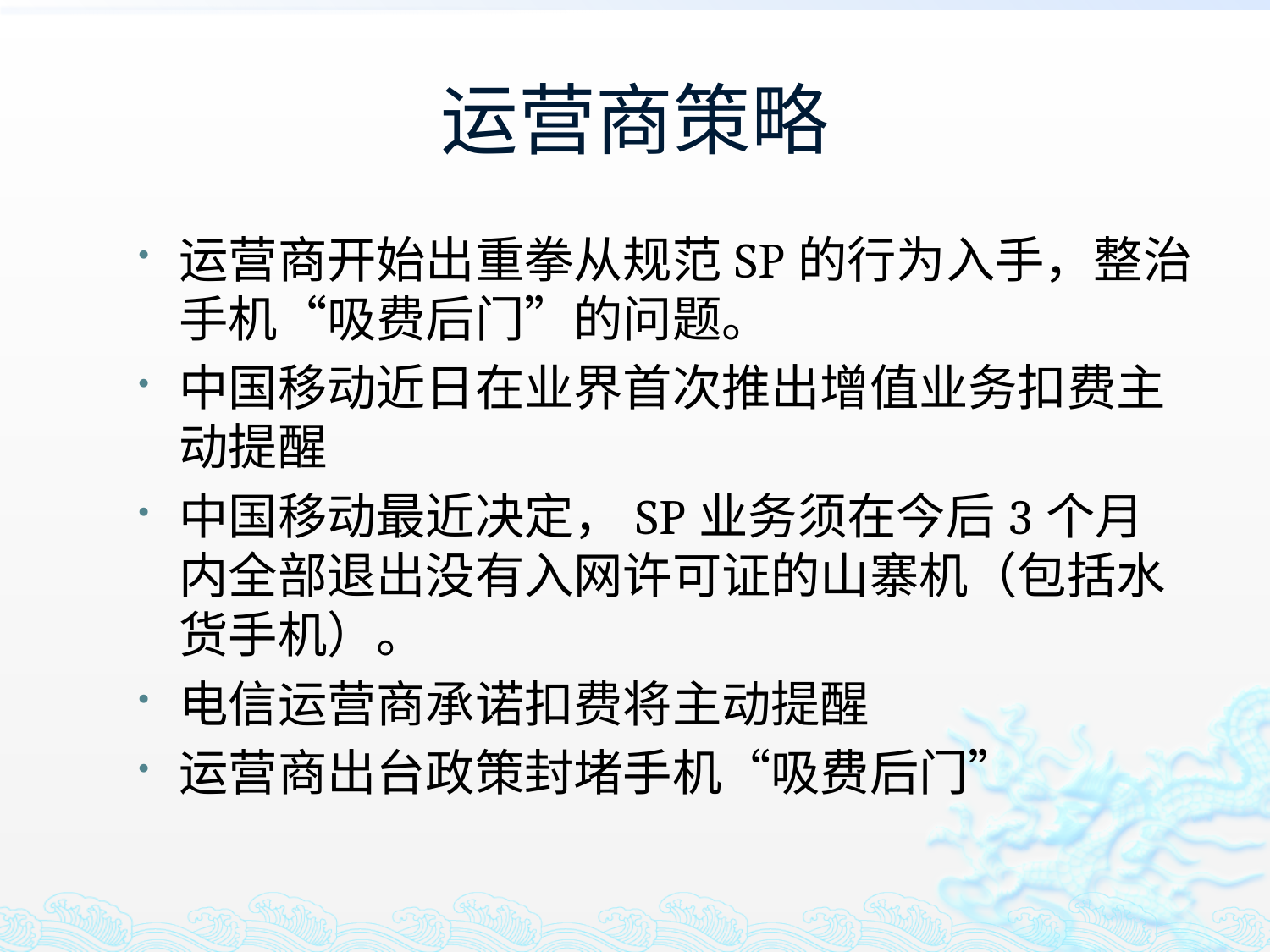

# 运营商策略
运营商开始出重拳从规范SP的行为入手，整治手机“吸费后门”的问题。
中国移动近日在业界首次推出增值业务扣费主动提醒
中国移动最近决定，SP业务须在今后3个月内全部退出没有入网许可证的山寨机（包括水货手机）。
电信运营商承诺扣费将主动提醒
运营商出台政策封堵手机“吸费后门”